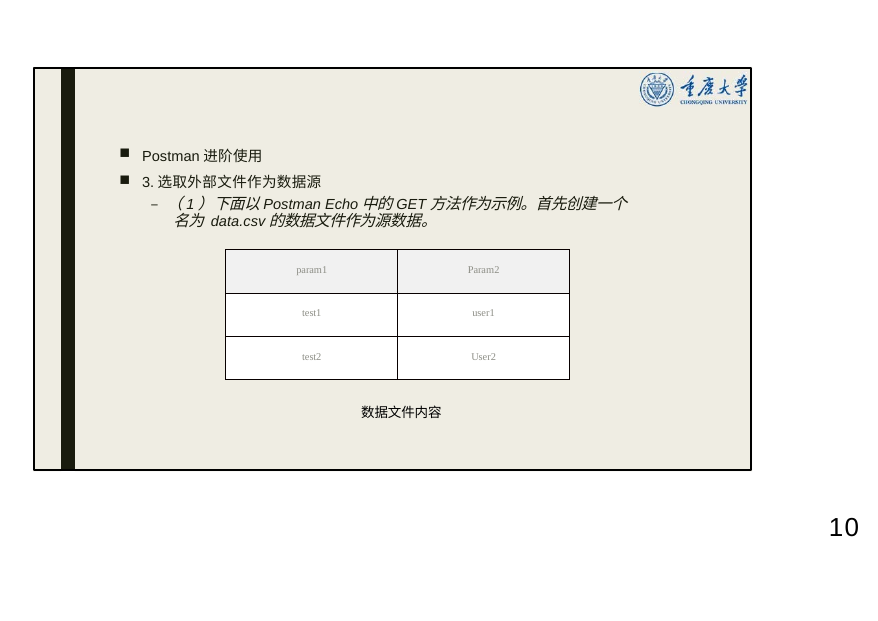

Postman进阶使用
3.选取外部文件作为数据源
– （1）下面以Postman Echo中的GET方法作为示例。首先创建一个名为 data.csv的数据文件作为源数据。
| param1 | Param2 |
| --- | --- |
| test1 | user1 |
| test2 | User2 |
数据文件内容
10